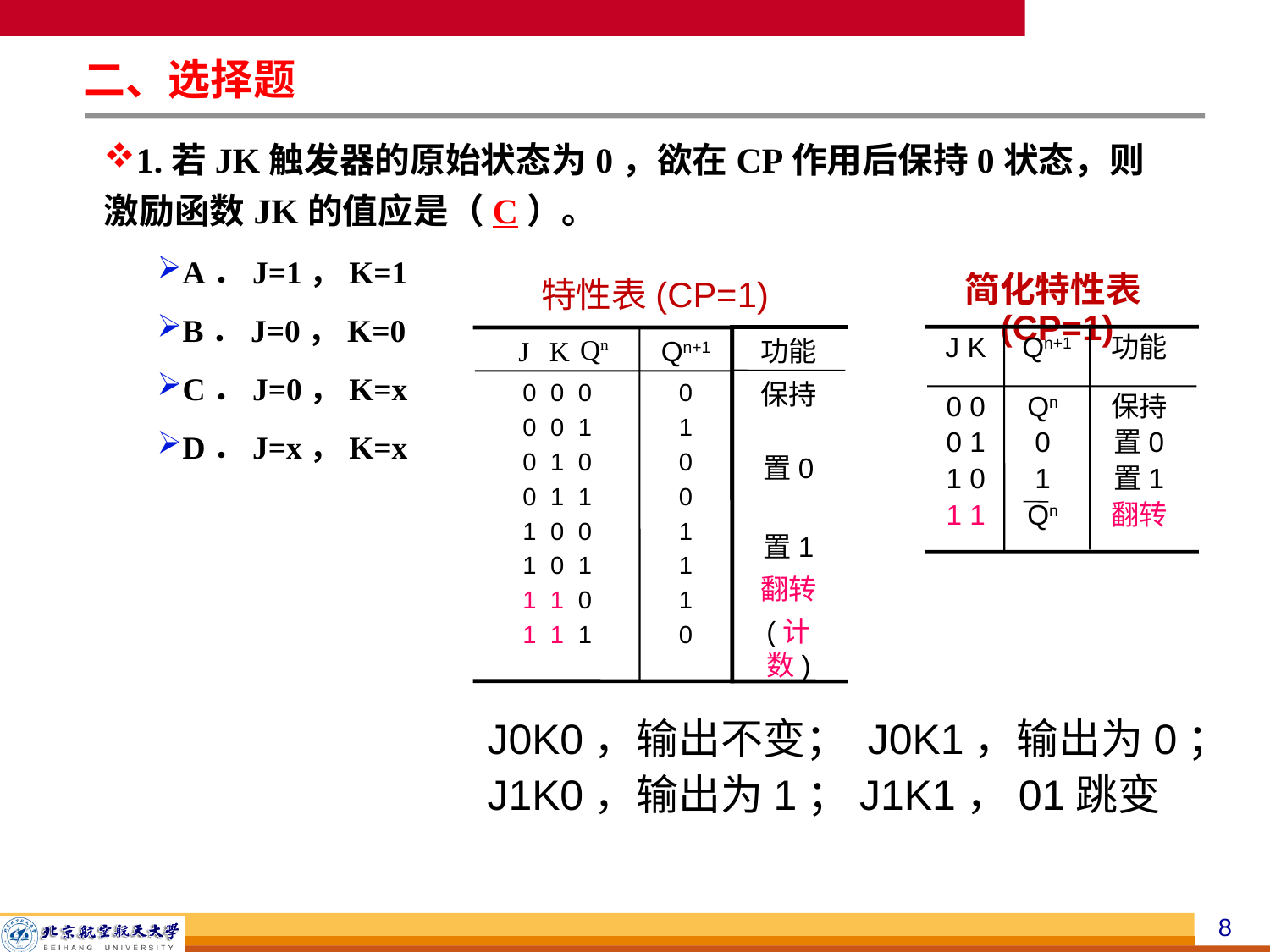

二、选择题
1.若JK触发器的原始状态为0，欲在CP作用后保持0状态，则激励函数JK的值应是（C）。
A．J=1，K=1
B．J=0，K=0
C．J=0，K=x
D．J=x，K=x
特性表(CP=1)
Qn
功能

J
K

Qn+1

保持

置0

置1
翻转
(计数)

0  0  0
0  0  1
0  1  0
0  1  1
1  0  0
1  0  1
1  1  0
1  1  1

0
1
0
0
1
1
1
0

简化特性表(CP=1)

J K

Qn+1

功能
0 0
0 1
1 0
1 1

Qn
0
1
Qn
保持
置0
置1
翻转

J0K0，输出不变； J0K1，输出为0；
J1K0，输出为1；J1K1，01跳变